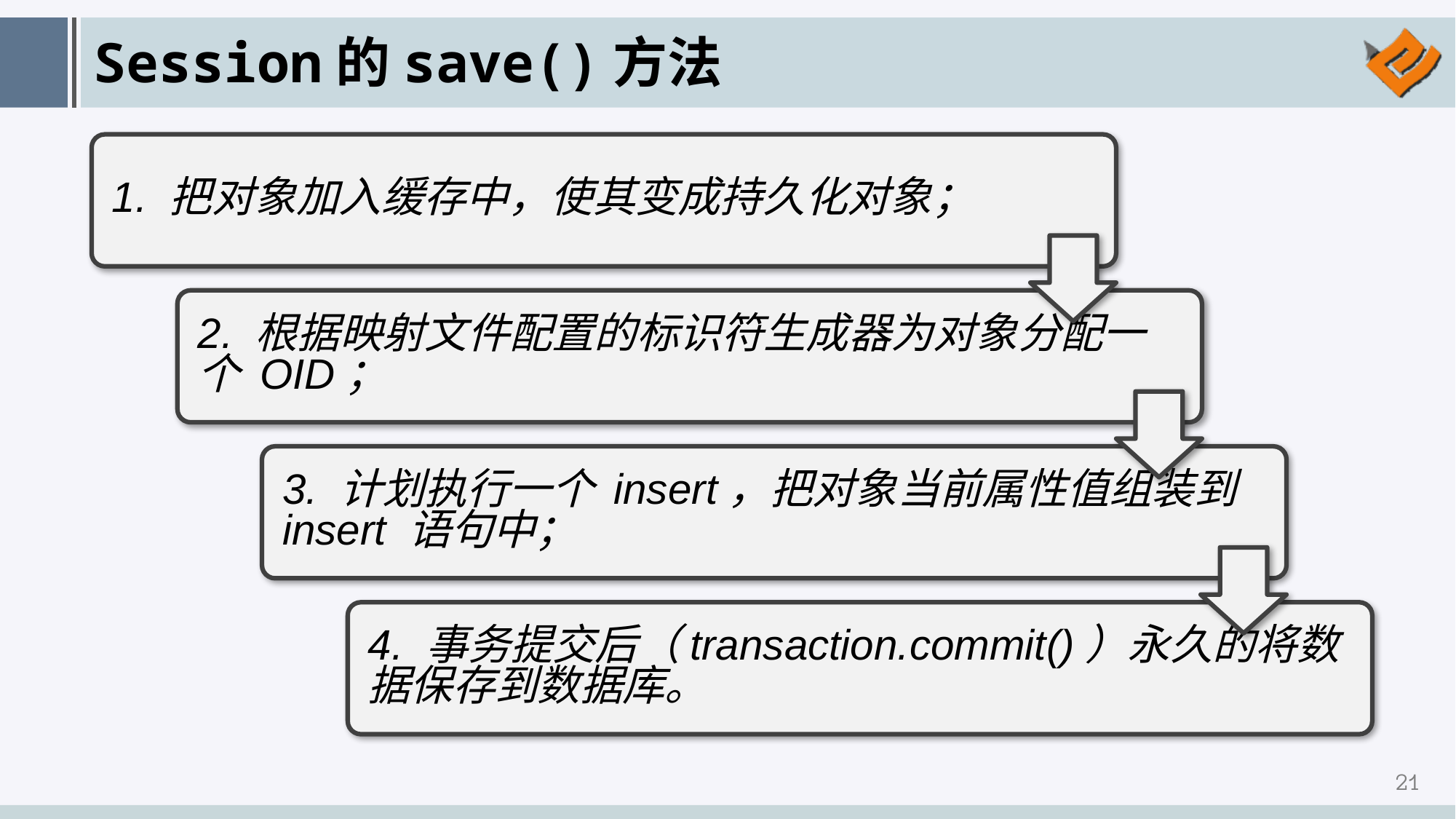

# Session的save()方法
1. 把对象加入缓存中，使其变成持久化对象；
2. 根据映射文件配置的标识符生成器为对象分配一个 OID；
3. 计划执行一个 insert，把对象当前属性值组装到 insert 语句中；
4. 事务提交后（transaction.commit()）永久的将数据保存到数据库。